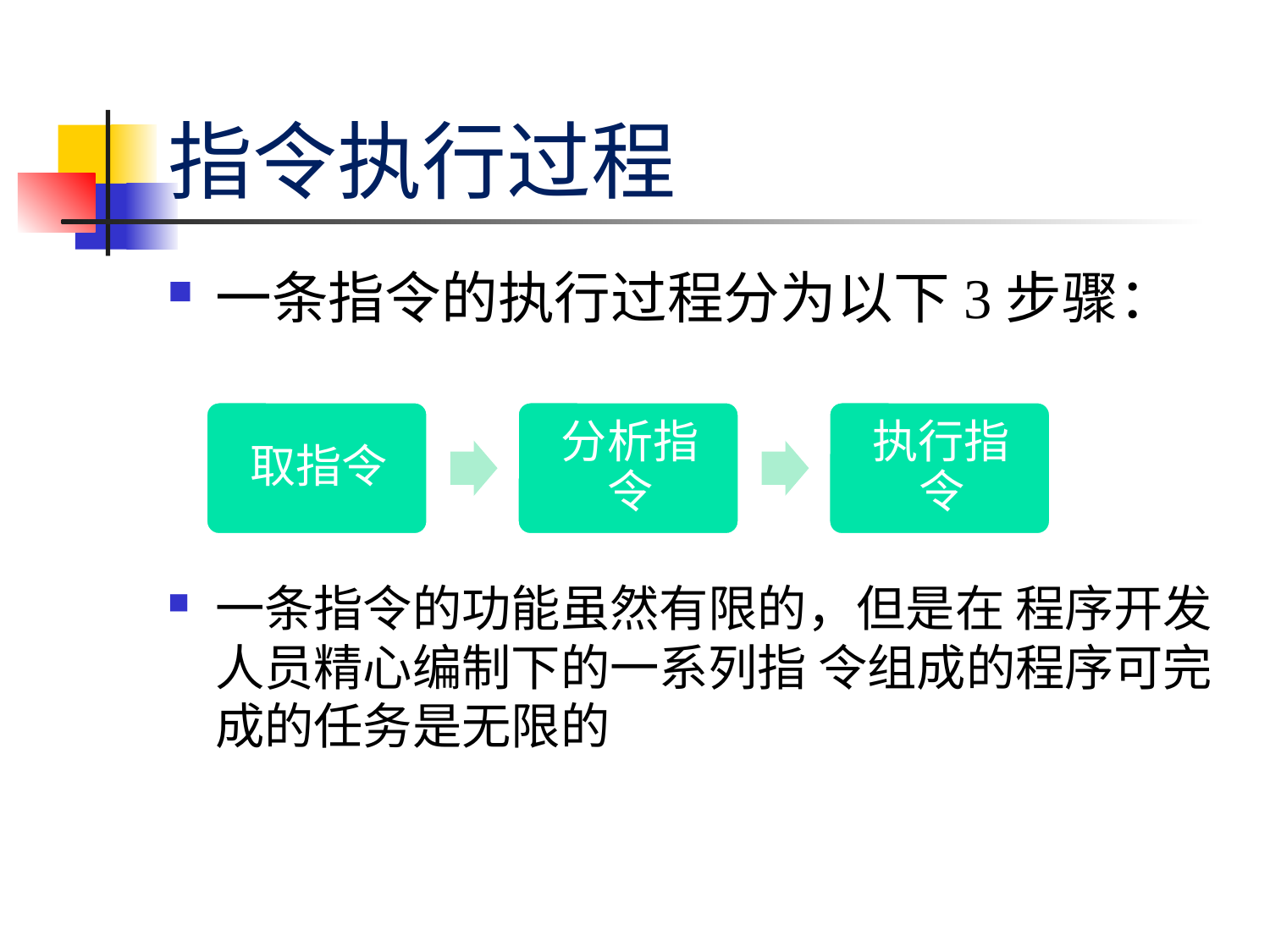

# 指令执行过程
取指令

分析指令

执行指令
一条指令的执行过程分为以下3步骤：

一条指令的功能虽然有限的，但是在 程序开发人员精心编制下的一系列指 令组成的程序可完成的任务是无限的